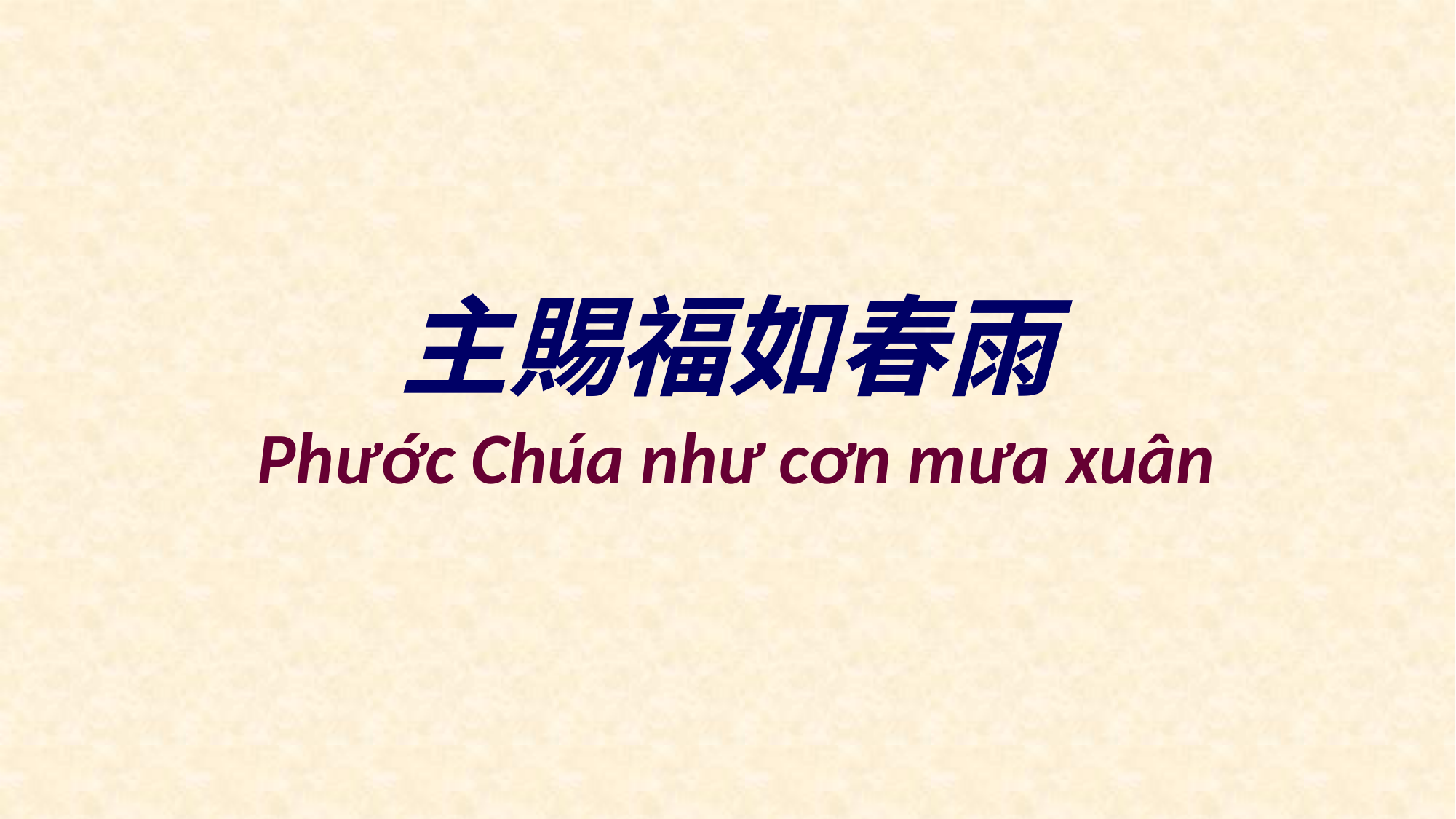

主賜福如春雨
 Phước Chúa như cơn mưa xuân